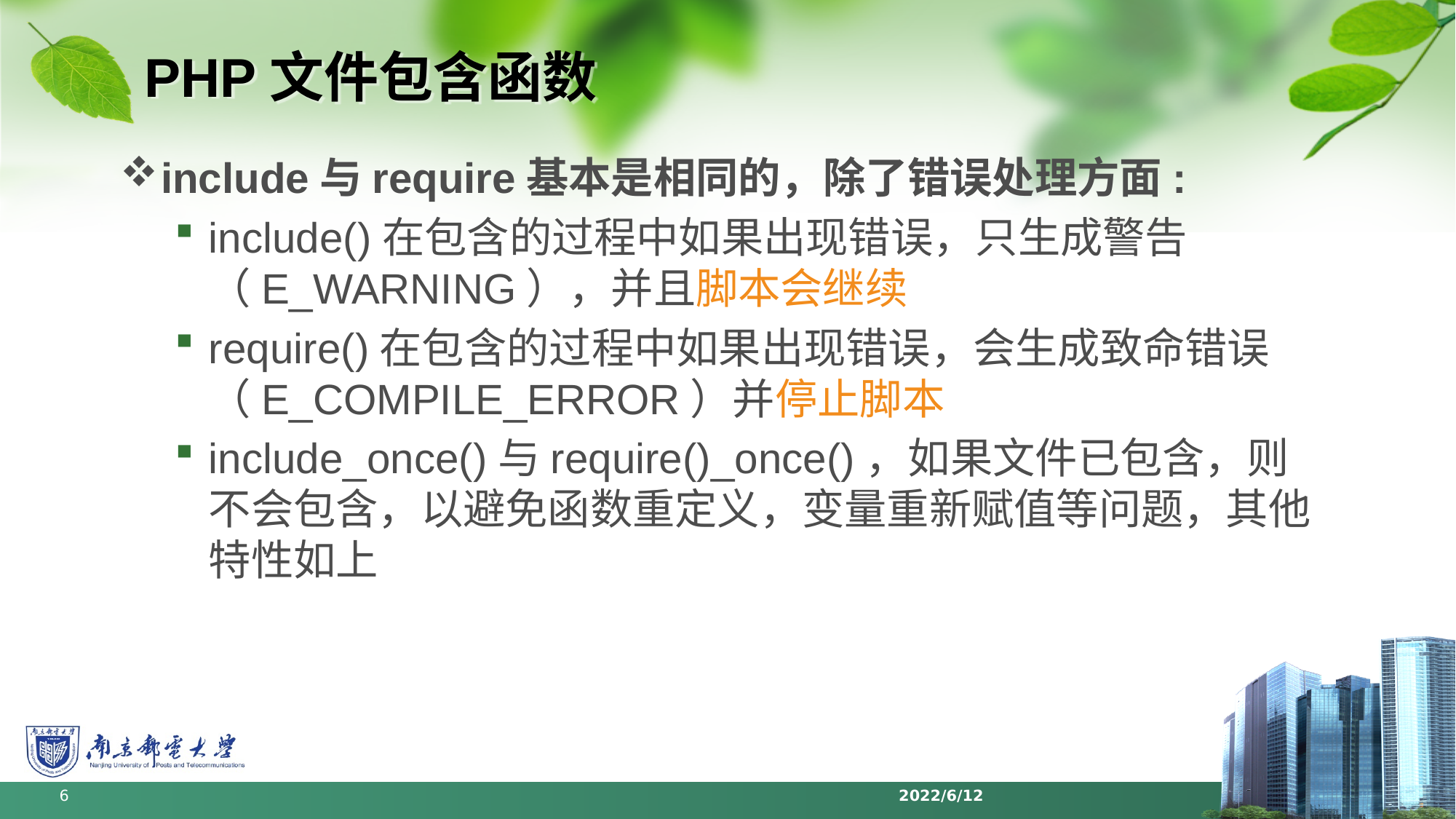

# PHP文件包含函数
include与require基本是相同的，除了错误处理方面:
include()在包含的过程中如果出现错误，只生成警告（E_WARNING），并且脚本会继续
require()在包含的过程中如果出现错误，会生成致命错误（E_COMPILE_ERROR）并停止脚本
include_once()与require()_once()，如果文件已包含，则不会包含，以避免函数重定义，变量重新赋值等问题，其他特性如上
6
2022/6/12